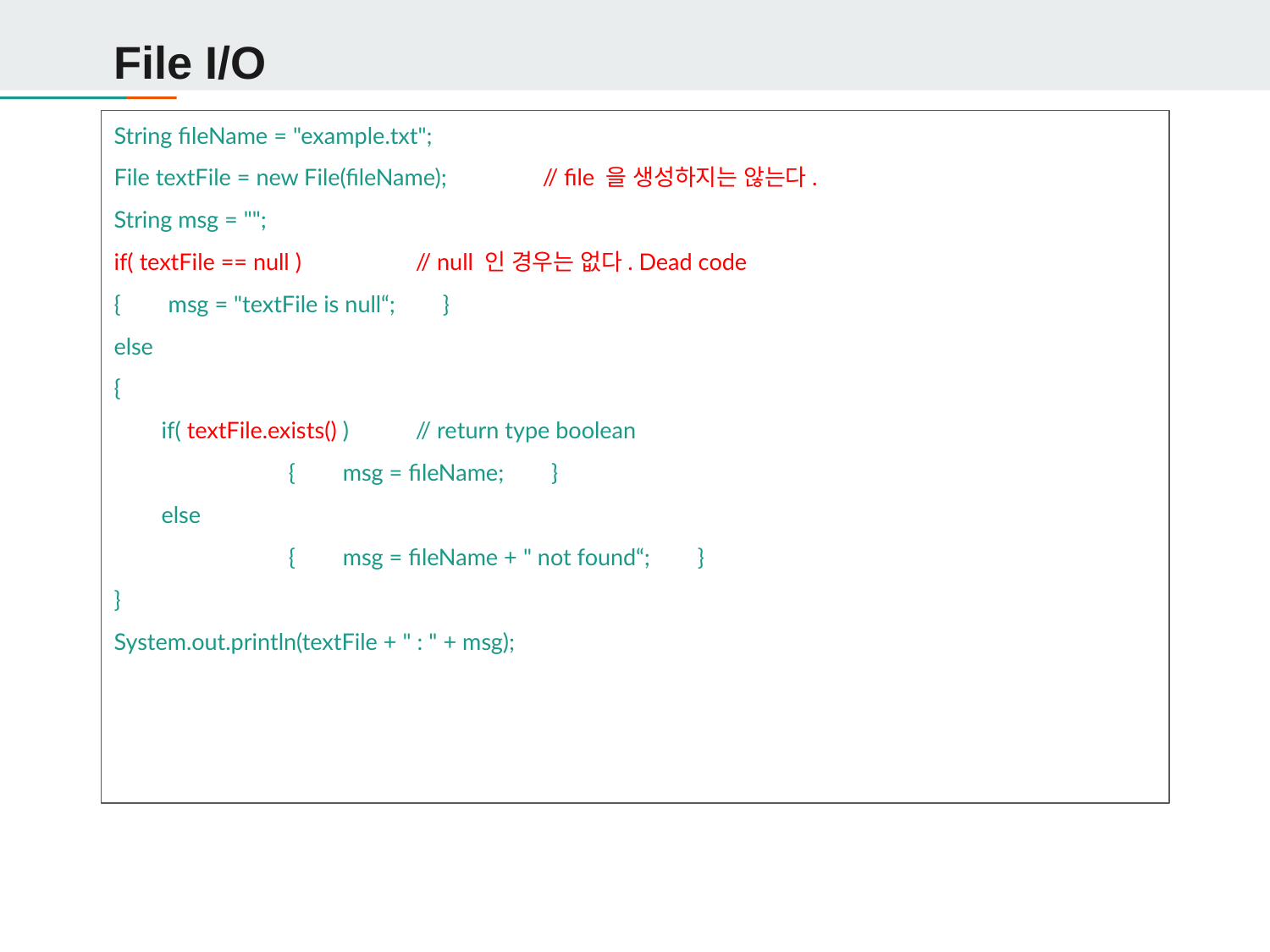

# File I/O
String fileName = "example.txt";
File textFile = new File(fileName);	// file 을 생성하지는 않는다.
String msg = "";
if( textFile == null )	// null 인 경우는 없다. Dead code
{        msg = "textFile is null“;        }
else
{
        if( textFile.exists() )	// return type boolean
		{        msg = fileName;        }
        else
		{        msg = fileName + " not found“;        }
}
System.out.println(textFile + " : " + msg);